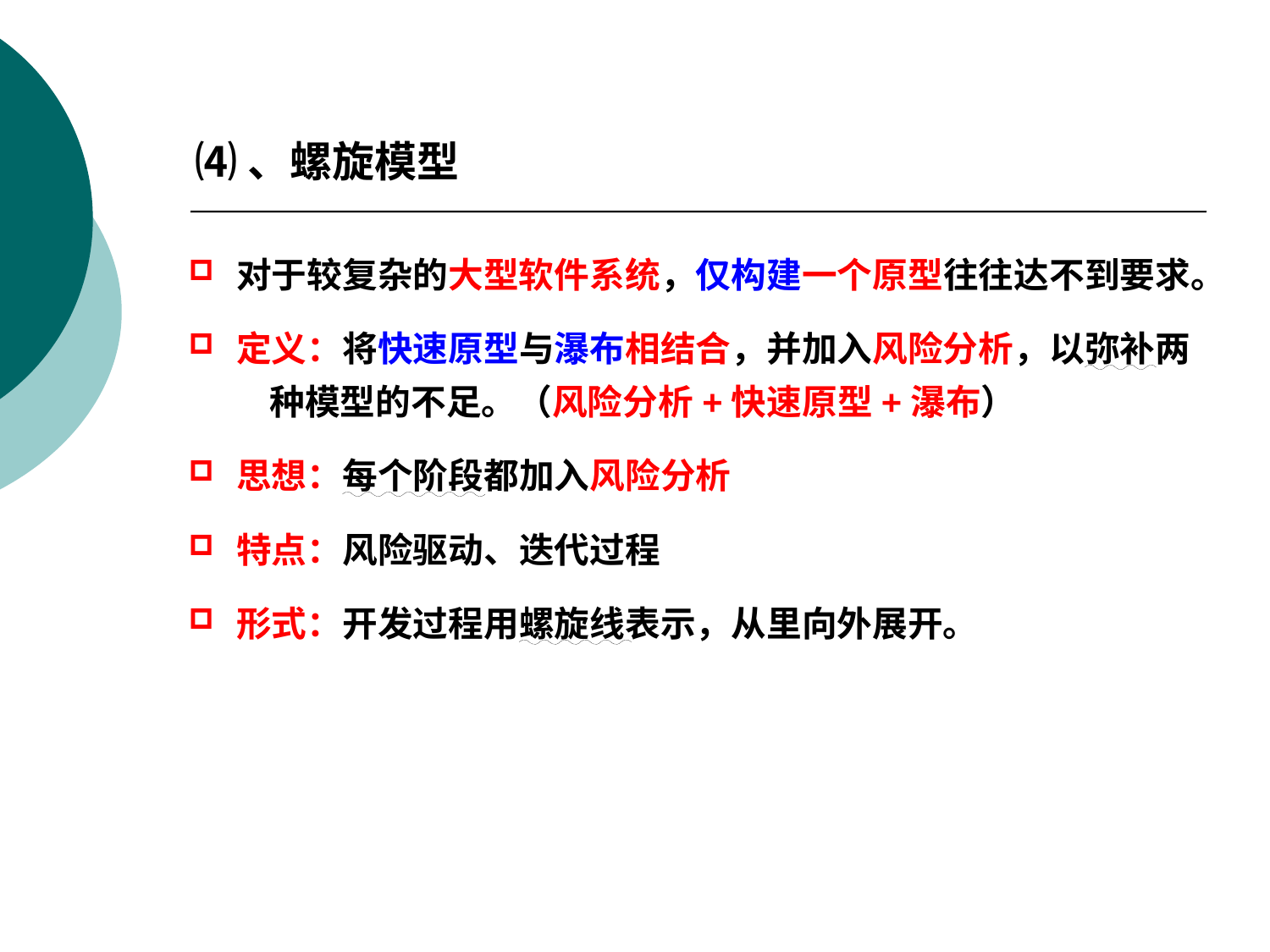

⑷、螺旋模型
对于较复杂的大型软件系统，仅构建一个原型往往达不到要求。
定义：将快速原型与瀑布相结合，并加入风险分析，以弥补两
         种模型的不足。（风险分析+快速原型+瀑布）
思想：每个阶段都加入风险分析
特点：风险驱动、迭代过程
形式：开发过程用螺旋线表示，从里向外展开。